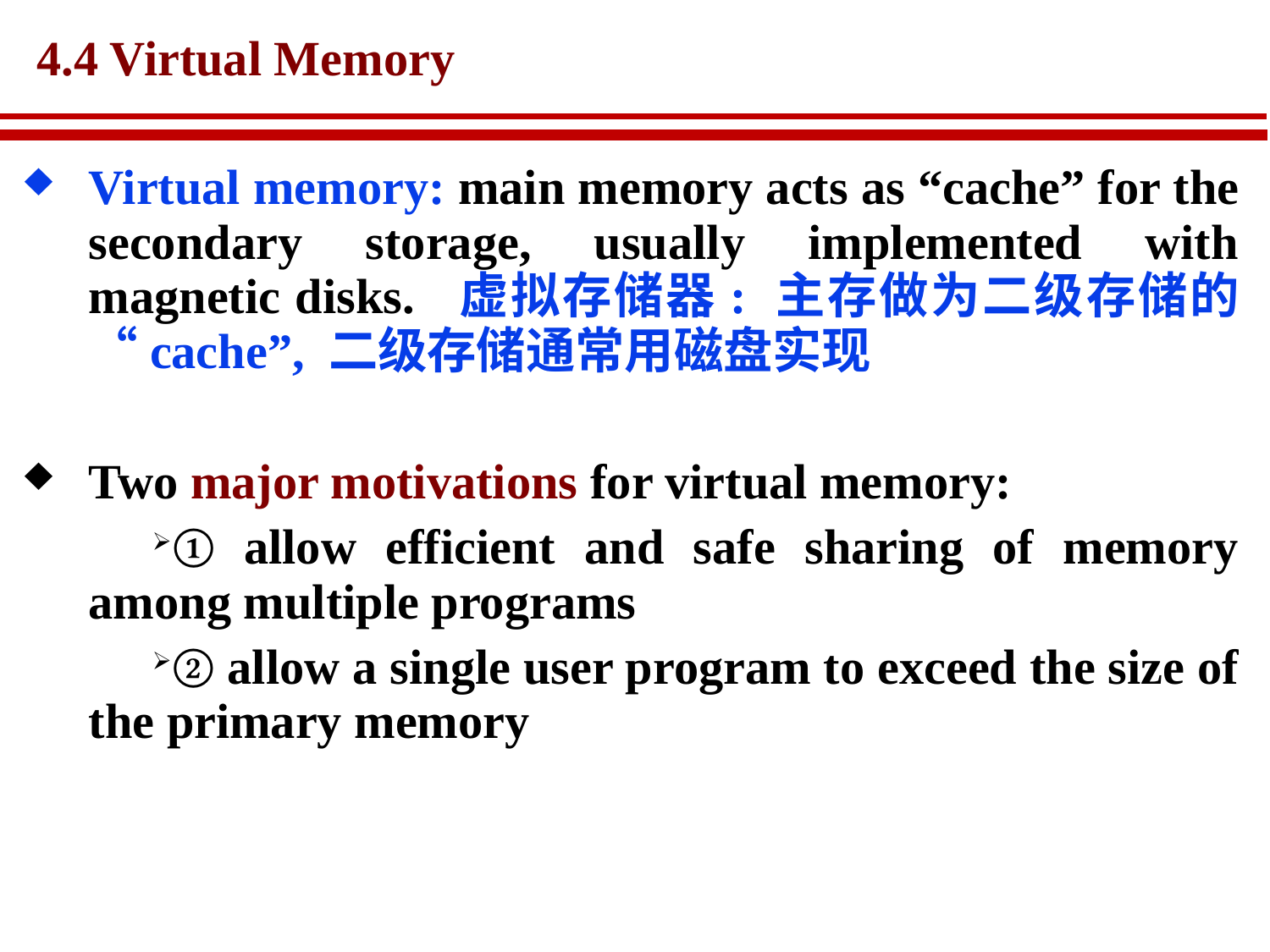

# 4.4 Virtual Memory
Virtual memory: main memory acts as “cache” for the secondary storage, usually implemented with magnetic disks.  虚拟存储器: 主存做为二级存储的“cache”, 二级存储通常用磁盘实现

Two major motivations for virtual memory:
① allow efficient and safe sharing of memory among multiple programs
② allow a single user program to exceed the size of the primary memory